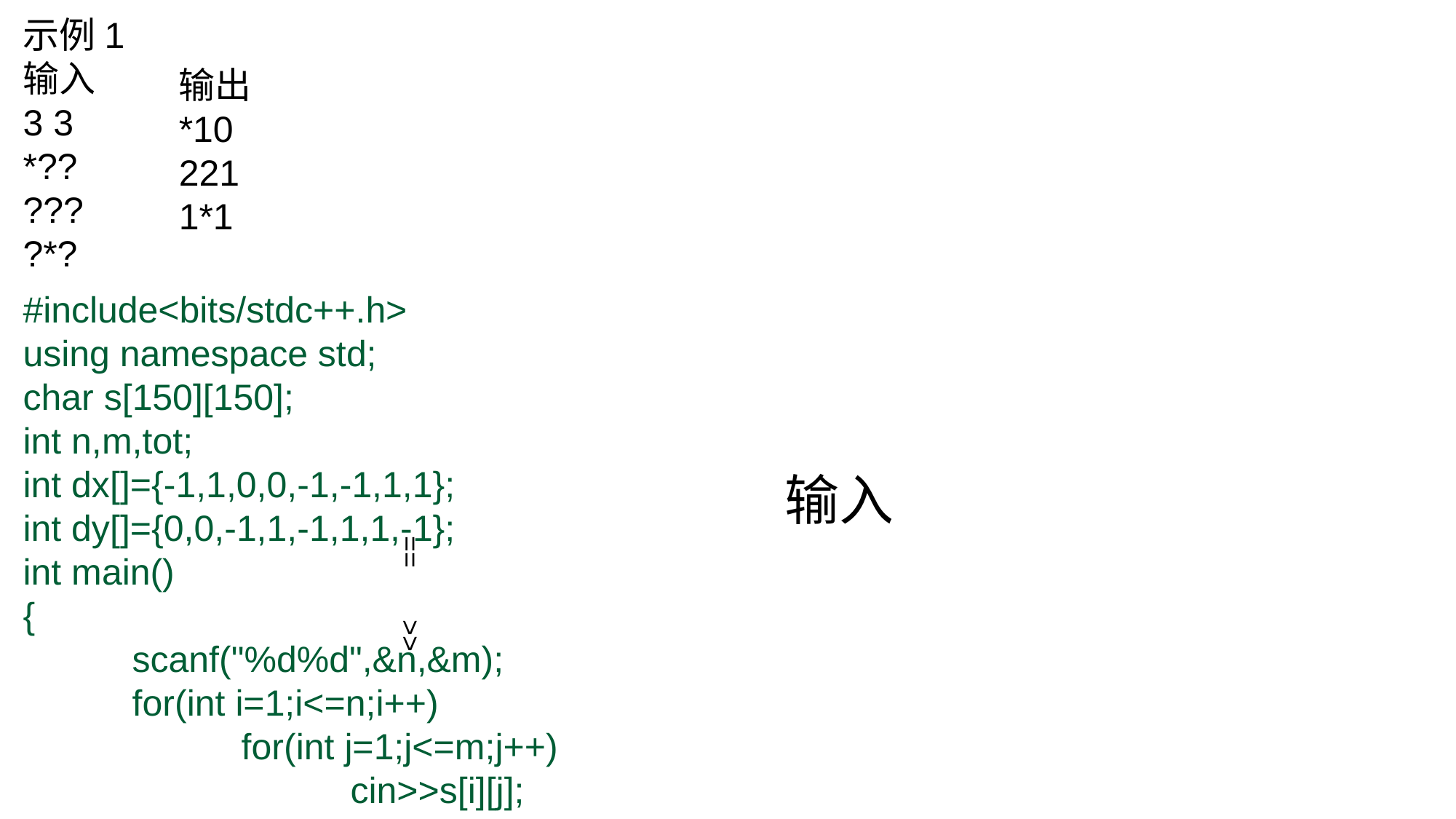

#include<bits/stdc++.h>
using namespace std;
char s[150][150];
int n,m,tot;
int dx[]={-1,1,0,0,-1,-1,1,1};
int dy[]={0,0,-1,1,-1,1,1,-1};
int main()
{
	scanf("%d%d",&n,&m);
	for(int i=1;i<=n;i++)
		for(int j=1;j<=m;j++)
			cin>>s[i][j];

示例1
输入
3 3
*??
???
?*?

输出
*10
221
1*1
输入
          ==
>>